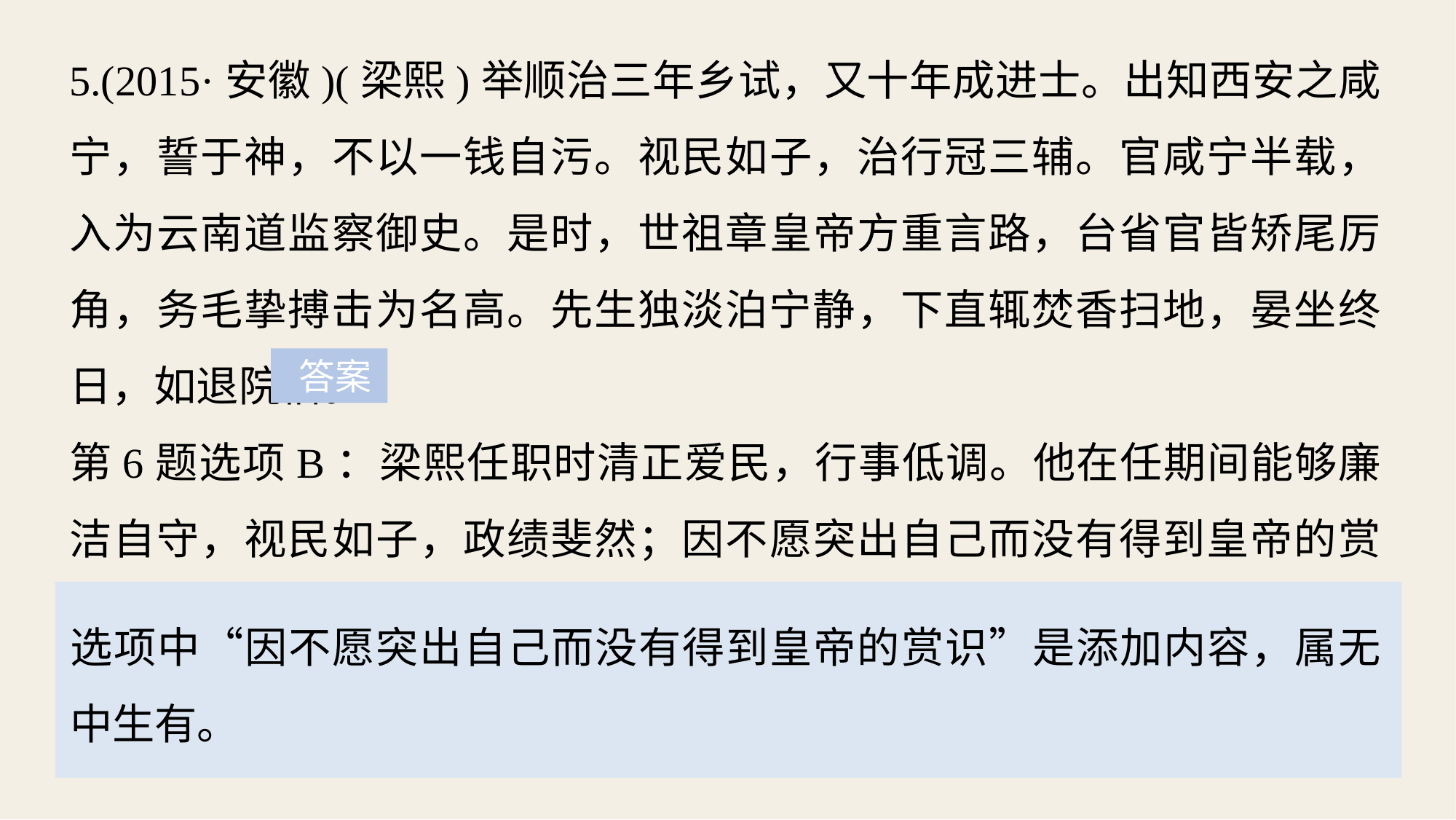

5.(2015·安徽)(梁熙)举顺治三年乡试，又十年成进士。出知西安之咸宁，誓于神，不以一钱自污。视民如子，治行冠三辅。官咸宁半载，入为云南道监察御史。是时，世祖章皇帝方重言路，台省官皆矫尾厉角，务毛挚搏击为名高。先生独淡泊宁静，下直辄焚香扫地，晏坐终日，如退院僧。
第6题选项B：梁熙任职时清正爱民，行事低调。他在任期间能够廉洁自守，视民如子，政绩斐然；因不愿突出自己而没有得到皇帝的赏识。
 答案

选项中“因不愿突出自己而没有得到皇帝的赏识”是添加内容，属无中生有。